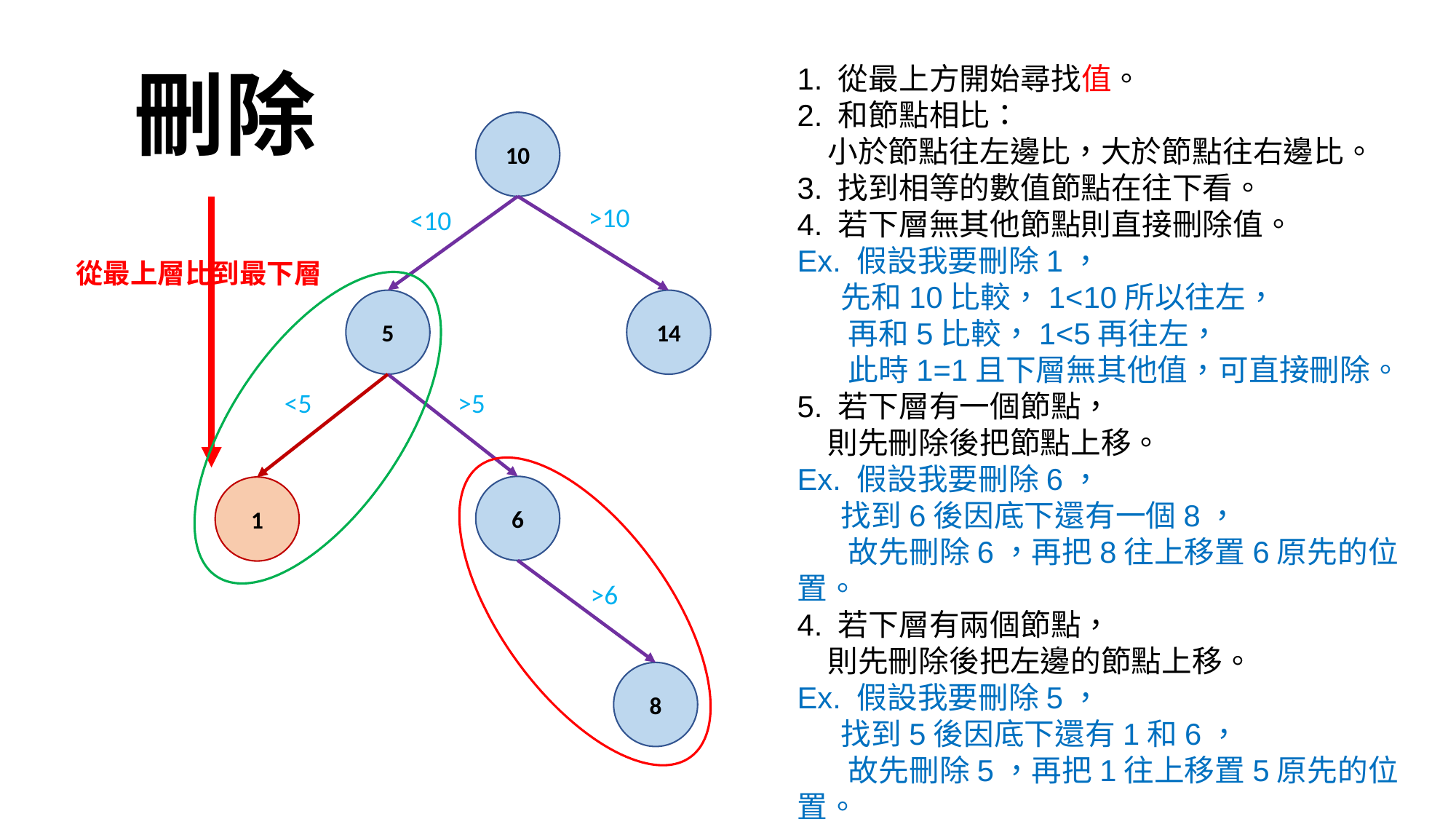

# 刪除
1. 從最上方開始尋找值。
2. 和節點相比：
　小於節點往左邊比，大於節點往右邊比。
3. 找到相等的數值節點在往下看。
4. 若下層無其他節點則直接刪除值。
Ex. 假設我要刪除1，
　  先和10比較，1<10所以往左，
  　再和5比較，1<5再往左，
  　此時1=1且下層無其他值，可直接刪除。
5. 若下層有一個節點，
　則先刪除後把節點上移。
Ex. 假設我要刪除6，
　  找到6後因底下還有一個8，
  　故先刪除6，再把8往上移置6原先的位置。
4. 若下層有兩個節點，
　則先刪除後把左邊的節點上移。
Ex. 假設我要刪除5，
　  找到5後因底下還有1和6，
  　故先刪除5，再把1往上移置5原先的位置。
10
>10
<10

從最上層比到最下層
5
14
<5
>5

6
1
>6
8